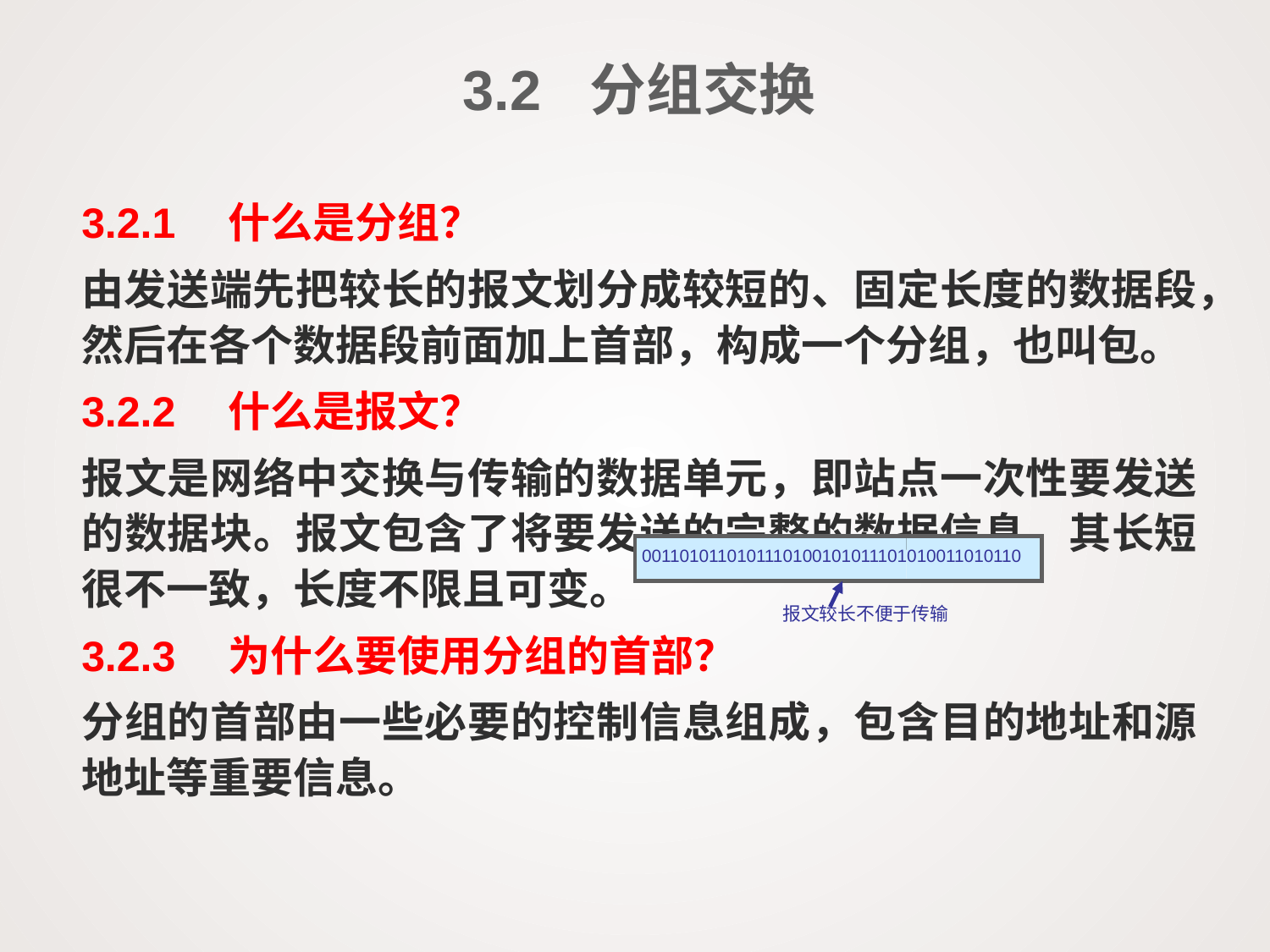

# 3.2	分组交换
3.2.1　什么是分组？
由发送端先把较长的报文划分成较短的、固定长度的数据段，然后在各个数据段前面加上首部，构成一个分组，也叫包。
3.2.2　什么是报文？
报文是网络中交换与传输的数据单元，即站点一次性要发送的数据块。报文包含了将要发送的完整的数据信息，其长短很不一致，长度不限且可变。
3.2.3　为什么要使用分组的首部？
分组的首部由一些必要的控制信息组成，包含目的地址和源地址等重要信息。

0011010110101110100101011101010011010110

报文较长不便于传输